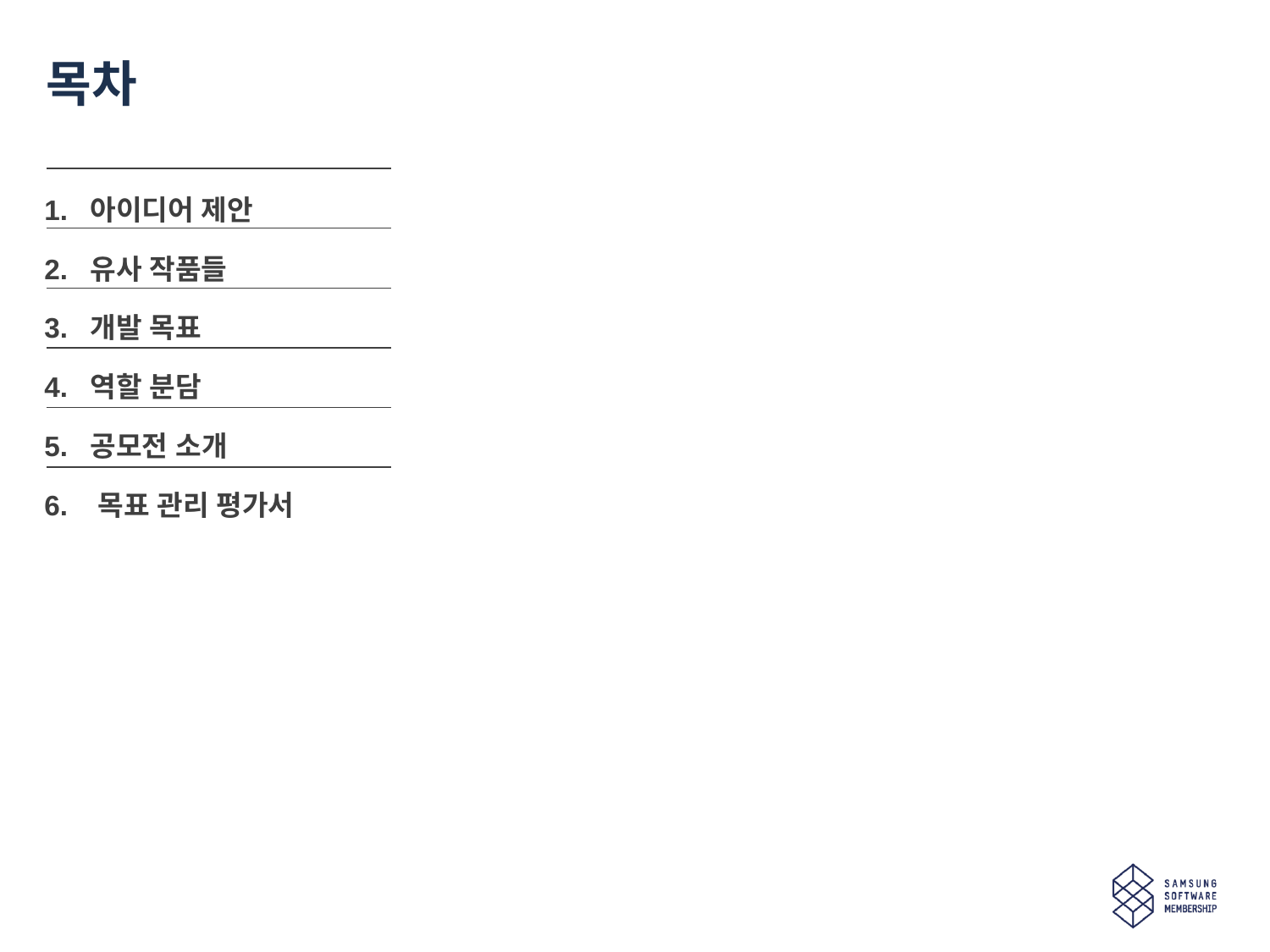

# 목차
아이디어 제안
유사 작품들
개발 목표
역할 분담
공모전 소개
6.   목표 관리 평가서